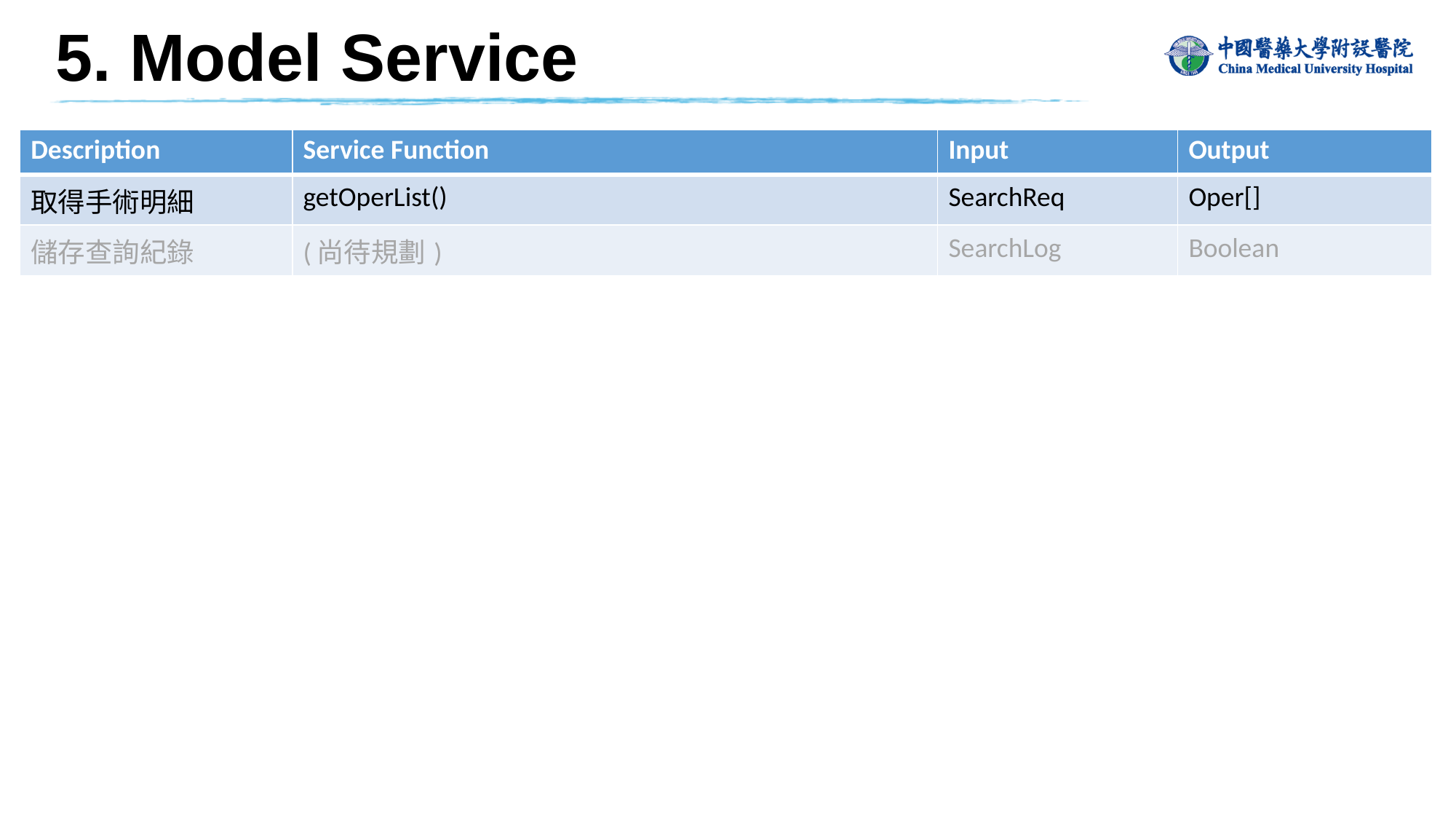

5. Model Service
| Description | Service Function | Input | Output |
| --- | --- | --- | --- |
| 取得手術明細 | getOperList() | SearchReq | Oper[] |
| 儲存查詢紀錄 | (尚待規劃) | SearchLog | Boolean |